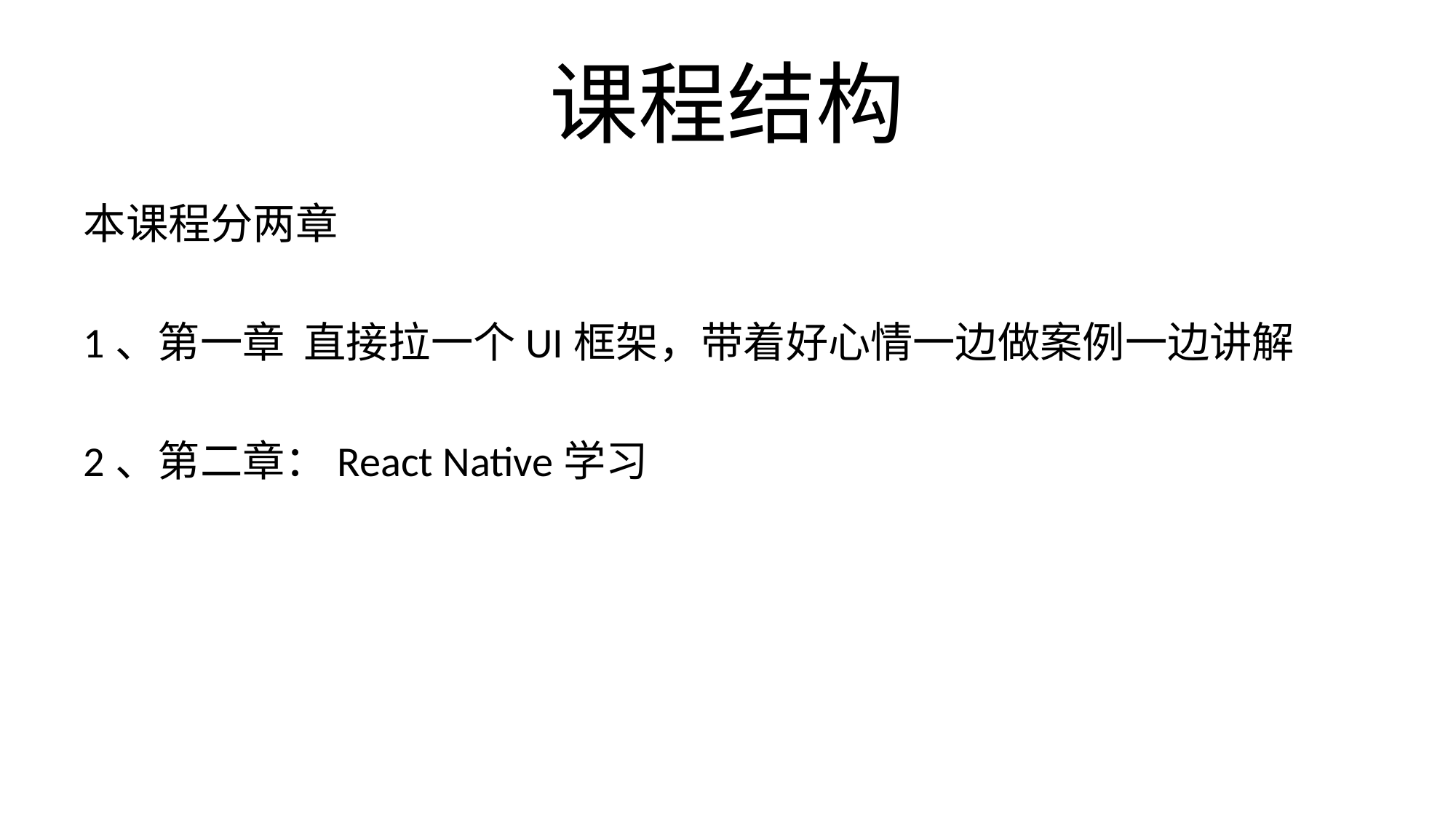

# 课程结构
本课程分两章

1、第一章  直接拉一个UI框架，带着好心情一边做案例一边讲解

2、第二章：React Native学习